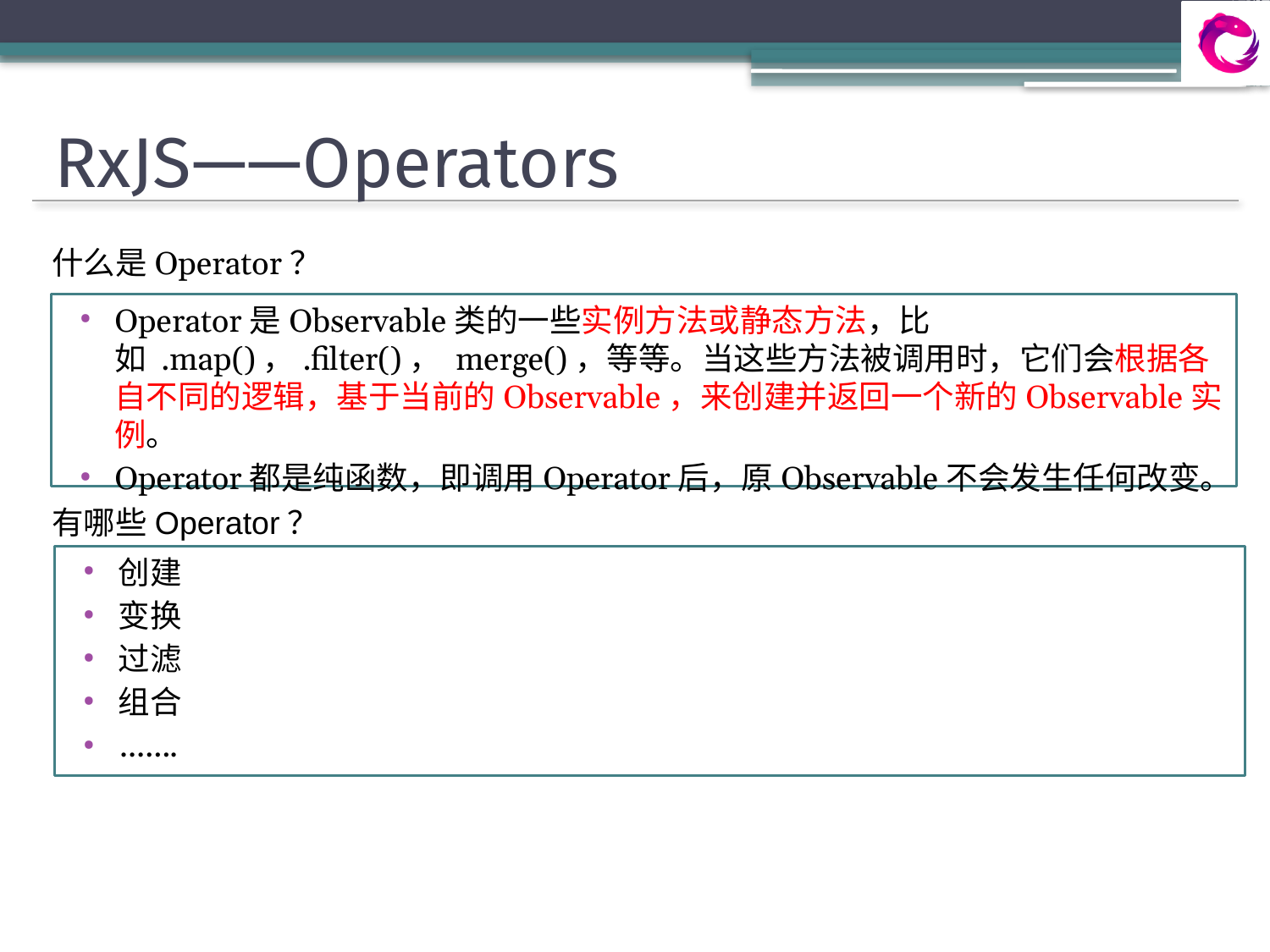

# RxJS——Operators
什么是Operator？
Operator是Observable类的一些实例方法或静态方法，比如 .map()，.filter()， merge()，等等。当这些方法被调用时，它们会根据各自不同的逻辑，基于当前的Observable，来创建并返回一个新的Observable实例。
Operator都是纯函数，即调用Operator后，原Observable不会发生任何改变。
有哪些Operator？
创建
变换
过滤
组合
…….